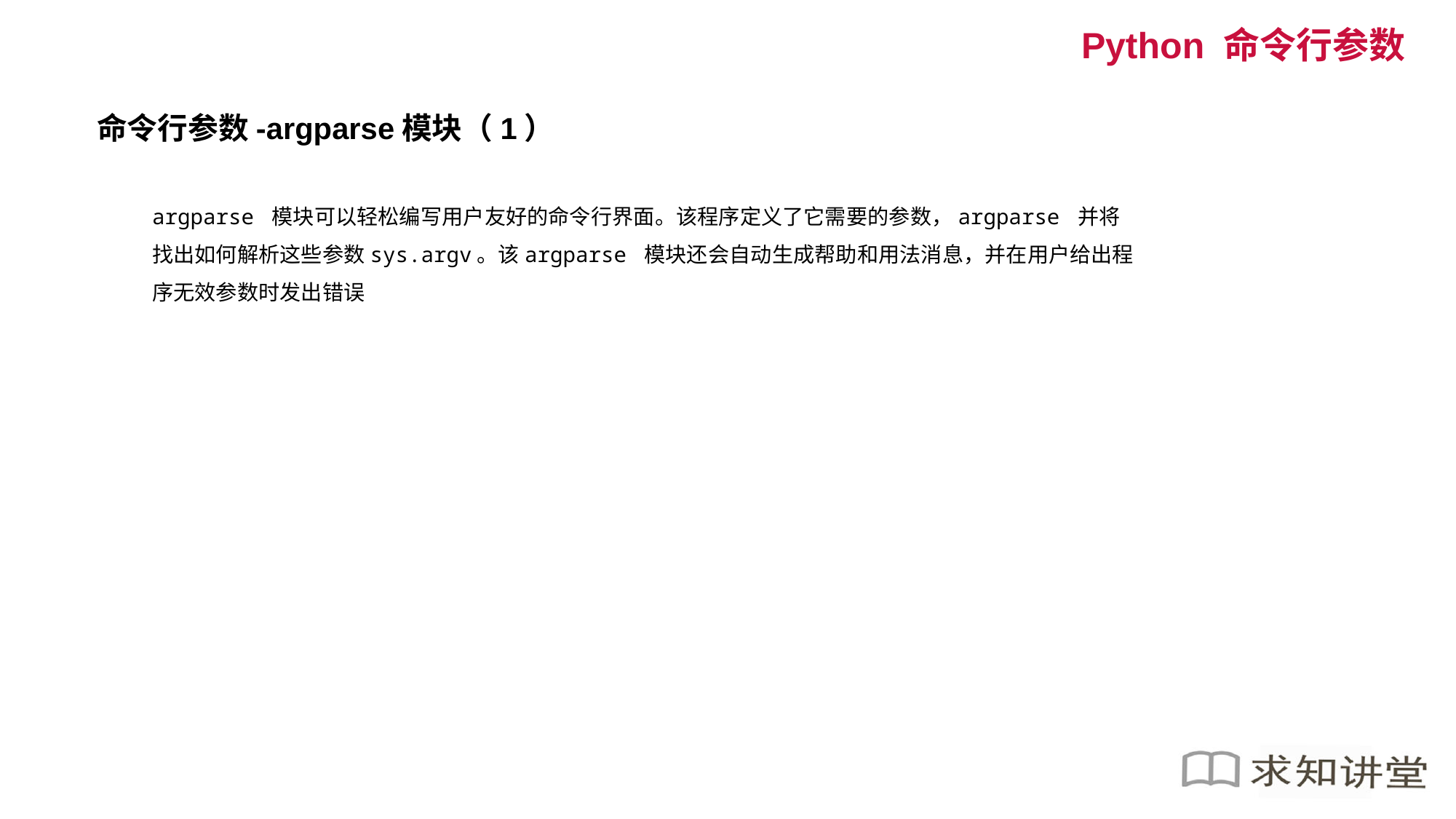

Python 命令行参数
命令行参数-argparse模块（1）
argparse 模块可以轻松编写用户友好的命令行界面。该程序定义了它需要的参数，argparse 并将找出如何解析这些参数sys.argv。该argparse 模块还会自动生成帮助和用法消息，并在用户给出程序无效参数时发出错误